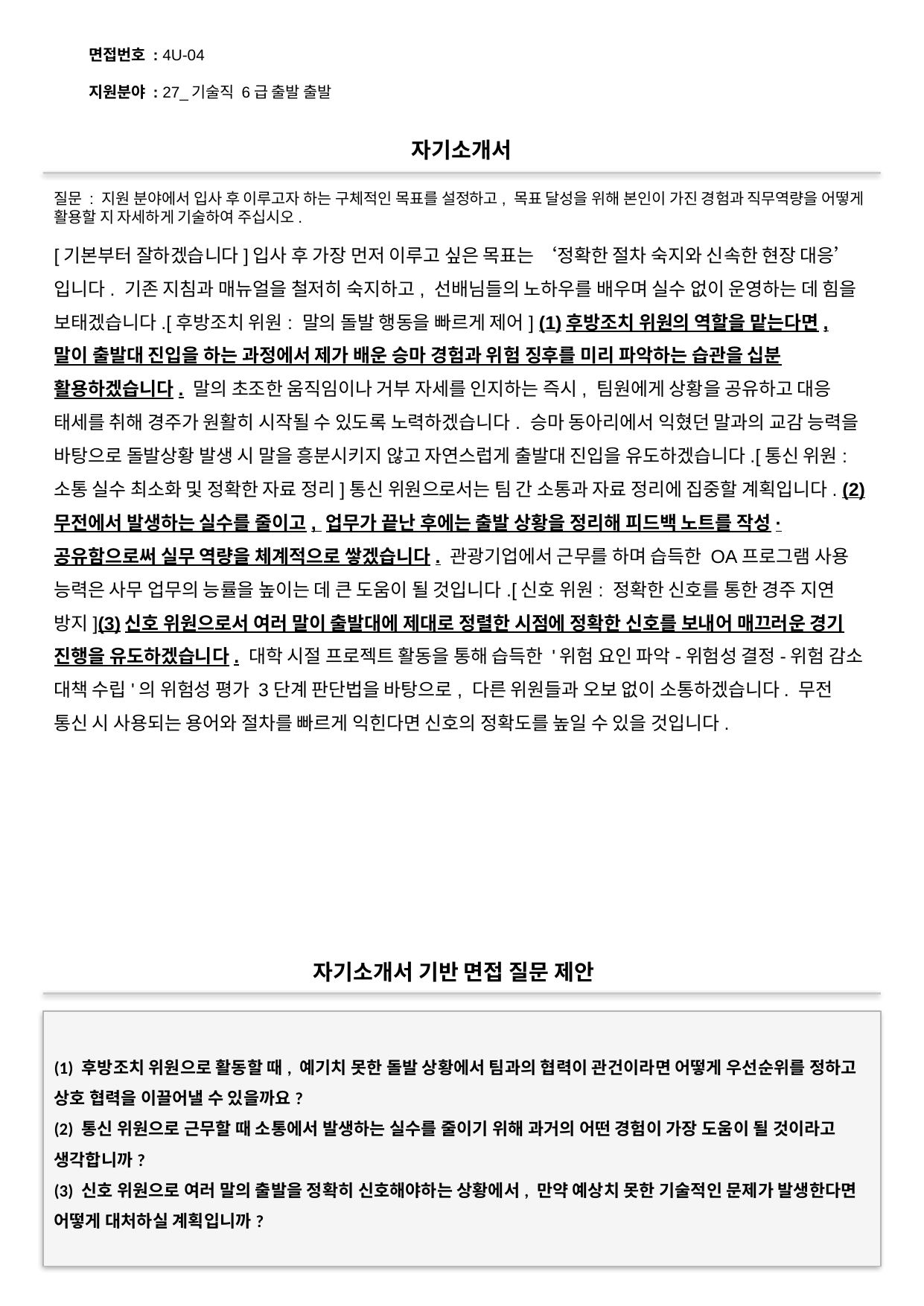

면접번호 : 4U-04

지원분야 : 27_기술직 6급 출발 출발
#

자기소개서

질문 : 지원 분야에서 입사 후 이루고자 하는 구체적인 목표를 설정하고, 목표 달성을 위해 본인이 가진 경험과 직무역량을 어떻게 활용할 지 자세하게 기술하여 주십시오.

[기본부터 잘하겠습니다]입사 후 가장 먼저 이루고 싶은 목표는 ‘정확한 절차 숙지와 신속한 현장 대응’입니다. 기존 지침과 매뉴얼을 철저히 숙지하고, 선배님들의 노하우를 배우며 실수 없이 운영하는 데 힘을 보태겠습니다.[후방조치 위원: 말의 돌발 행동을 빠르게 제어] (1)후방조치 위원의 역할을 맡는다면, 말이 출발대 진입을 하는 과정에서 제가 배운 승마 경험과 위험 징후를 미리 파악하는 습관을 십분 활용하겠습니다. 말의 초조한 움직임이나 거부 자세를 인지하는 즉시, 팀원에게 상황을 공유하고 대응 태세를 취해 경주가 원활히 시작될 수 있도록 노력하겠습니다. 승마 동아리에서 익혔던 말과의 교감 능력을 바탕으로 돌발상황 발생 시 말을 흥분시키지 않고 자연스럽게 출발대 진입을 유도하겠습니다.[통신 위원: 소통 실수 최소화 및 정확한 자료 정리]통신 위원으로서는 팀 간 소통과 자료 정리에 집중할 계획입니다. (2)무전에서 발생하는 실수를 줄이고, 업무가 끝난 후에는 출발 상황을 정리해 피드백 노트를 작성·공유함으로써 실무 역량을 체계적으로 쌓겠습니다. 관광기업에서 근무를 하며 습득한 OA프로그램 사용 능력은 사무 업무의 능률을 높이는 데 큰 도움이 될 것입니다.[신호 위원: 정확한 신호를 통한 경주 지연 방지](3)신호 위원으로서 여러 말이 출발대에 제대로 정렬한 시점에 정확한 신호를 보내어 매끄러운 경기 진행을 유도하겠습니다. 대학 시절 프로젝트 활동을 통해 습득한 '위험 요인 파악-위험성 결정-위험 감소 대책 수립'의 위험성 평가 3단계 판단법을 바탕으로, 다른 위원들과 오보 없이 소통하겠습니다. 무전 통신 시 사용되는 용어와 절차를 빠르게 익힌다면 신호의 정확도를 높일 수 있을 것입니다.

자기소개서 기반 면접 질문 제안

(1) 후방조치 위원으로 활동할 때, 예기치 못한 돌발 상황에서 팀과의 협력이 관건이라면 어떻게 우선순위를 정하고 상호 협력을 이끌어낼 수 있을까요?
(2) 통신 위원으로 근무할 때 소통에서 발생하는 실수를 줄이기 위해 과거의 어떤 경험이 가장 도움이 될 것이라고 생각합니까?
(3) 신호 위원으로 여러 말의 출발을 정확히 신호해야하는 상황에서, 만약 예상치 못한 기술적인 문제가 발생한다면 어떻게 대처하실 계획입니까?